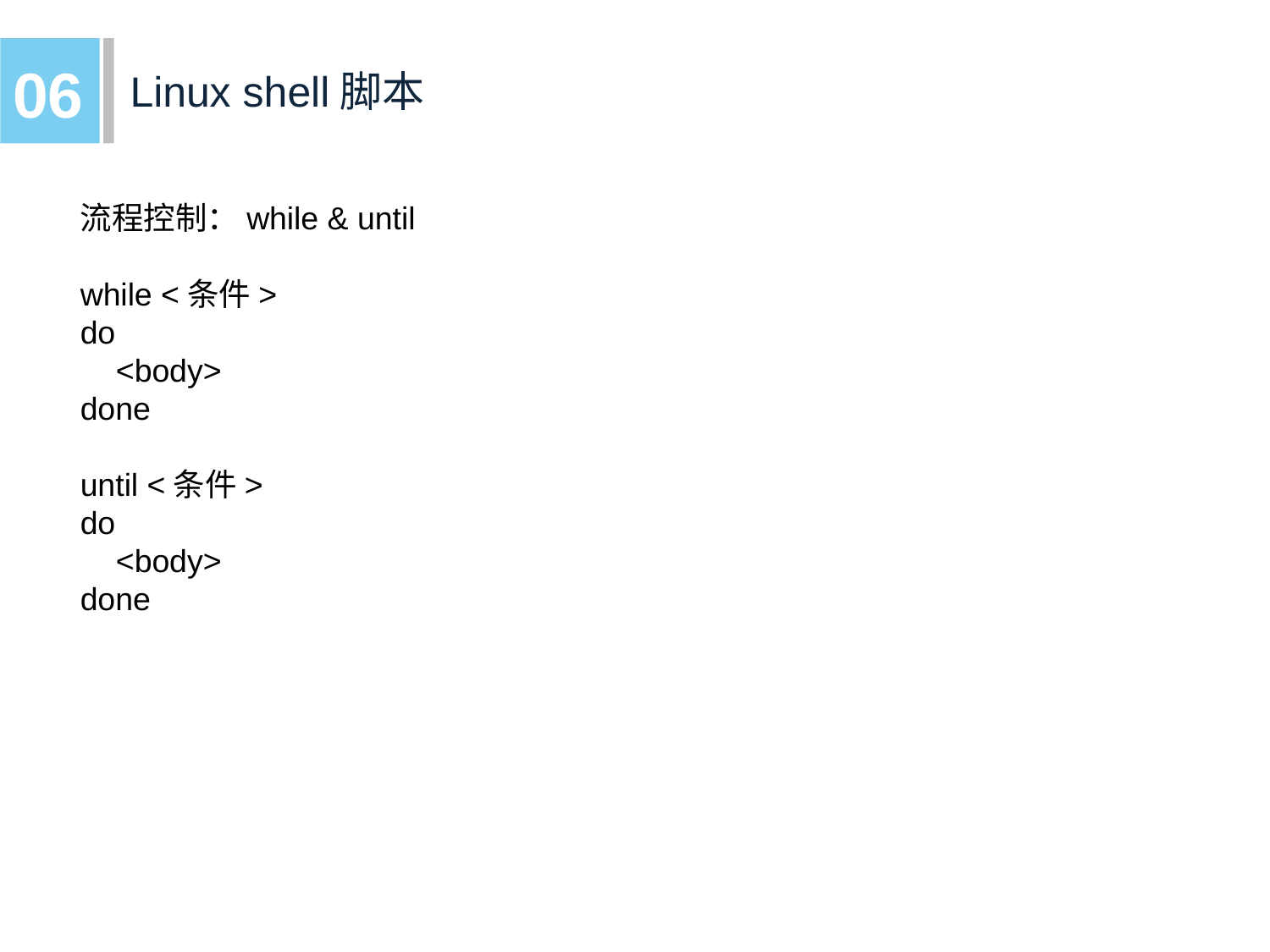

06
Linux shell脚本
流程控制：while & until

while <条件>
do
    <body>
done

until <条件>
do
    <body>
done